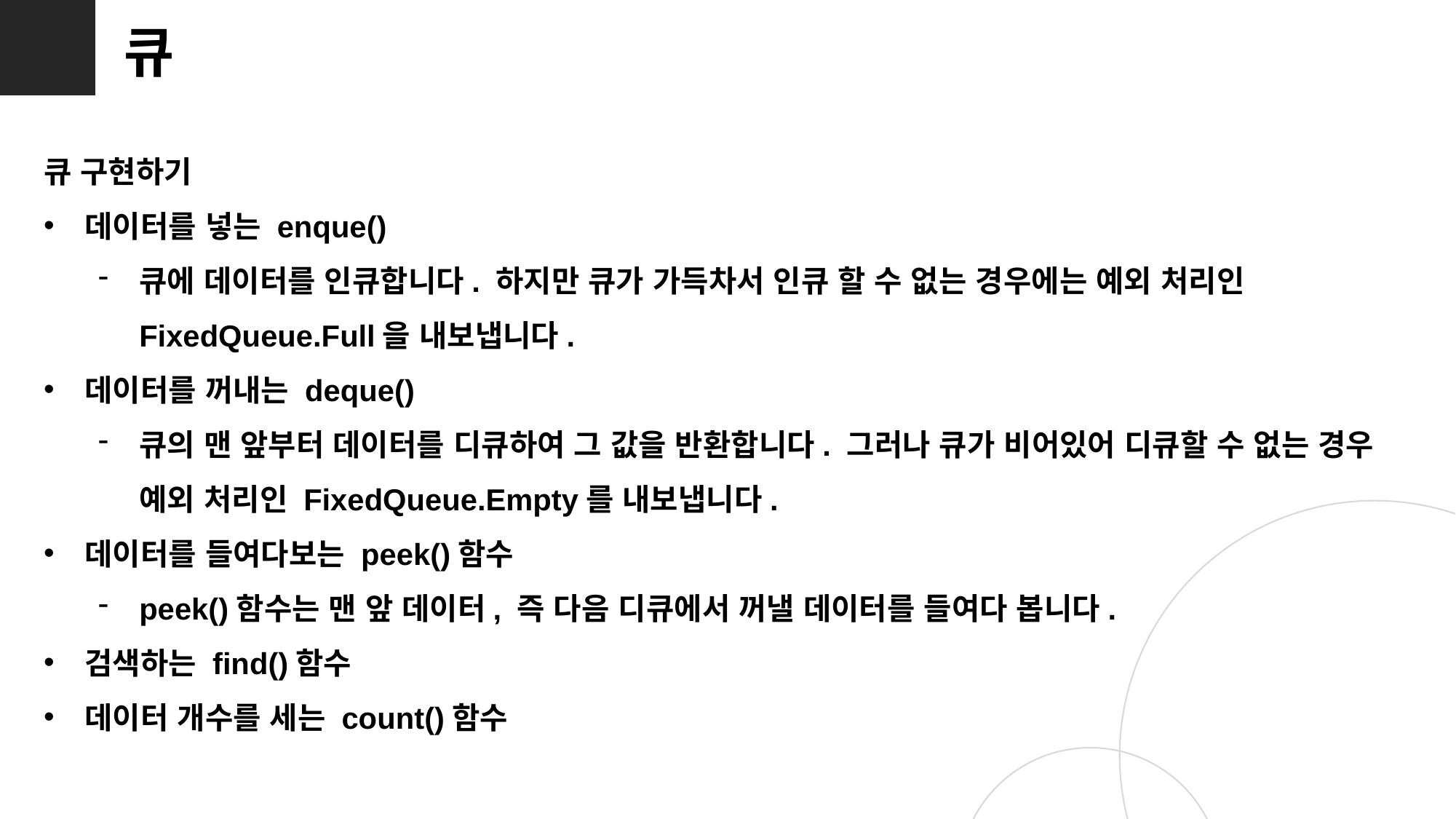

큐
큐 구현하기
데이터를 넣는 enque()
큐에 데이터를 인큐합니다. 하지만 큐가 가득차서 인큐 할 수 없는 경우에는 예외 처리인 FixedQueue.Full을 내보냅니다.
데이터를 꺼내는 deque()
큐의 맨 앞부터 데이터를 디큐하여 그 값을 반환합니다. 그러나 큐가 비어있어 디큐할 수 없는 경우 예외 처리인 FixedQueue.Empty를 내보냅니다.
데이터를 들여다보는 peek()함수
peek()함수는 맨 앞 데이터, 즉 다음 디큐에서 꺼낼 데이터를 들여다 봅니다.
검색하는 find()함수
데이터 개수를 세는 count()함수